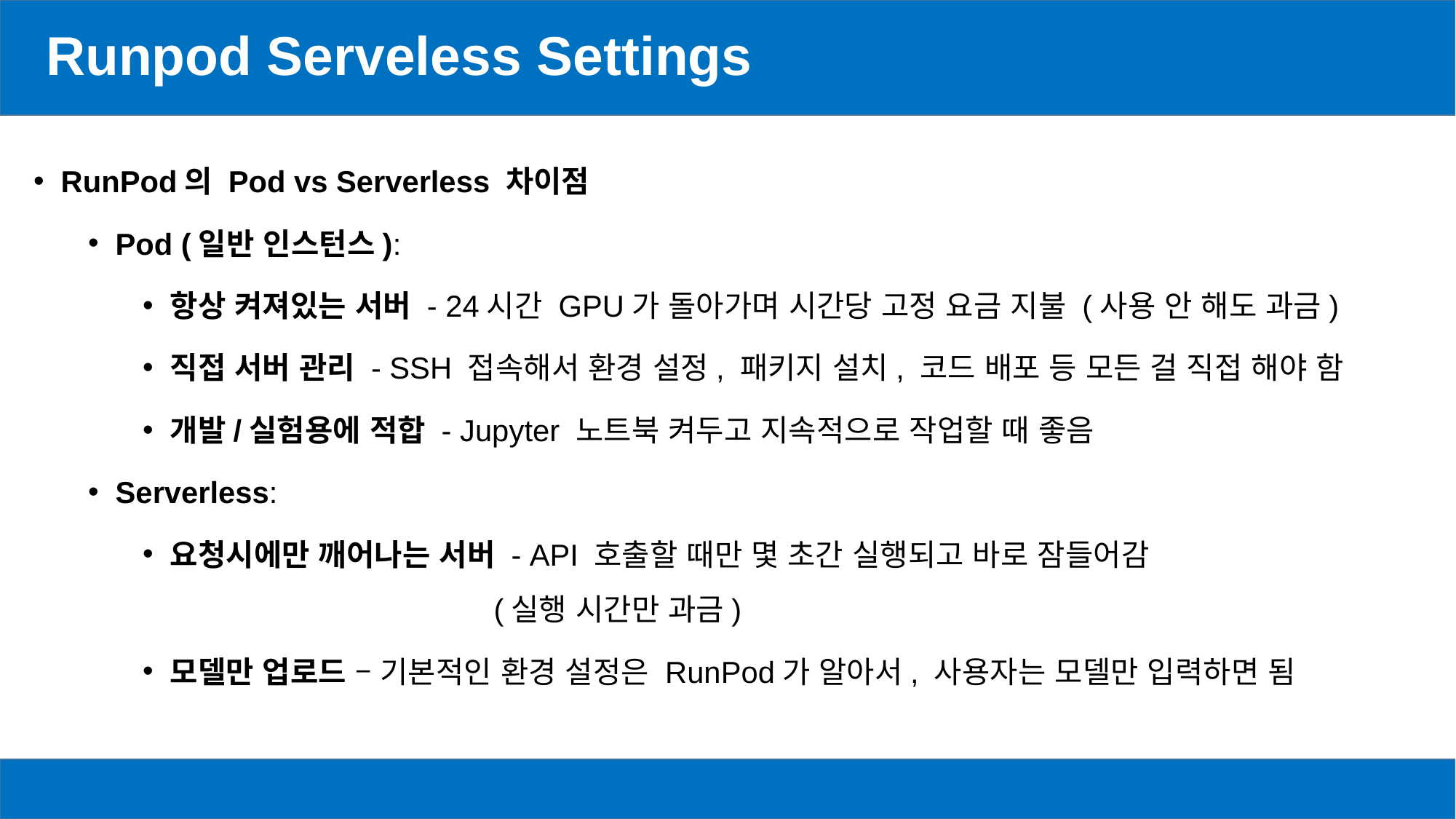

# Runpod Serveless Settings
RunPod의 Pod vs Serverless 차이점
Pod (일반 인스턴스):
항상 켜져있는 서버 - 24시간 GPU가 돌아가며 시간당 고정 요금 지불 (사용 안 해도 과금)
직접 서버 관리 - SSH 접속해서 환경 설정, 패키지 설치, 코드 배포 등 모든 걸 직접 해야 함
개발/실험용에 적합 - Jupyter 노트북 켜두고 지속적으로 작업할 때 좋음
Serverless:
요청시에만 깨어나는 서버 - API 호출할 때만 몇 초간 실행되고 바로 잠들어감
                                     (실행 시간만 과금)
모델만 업로드 – 기본적인 환경 설정은 RunPod가 알아서, 사용자는 모델만 입력하면 됨